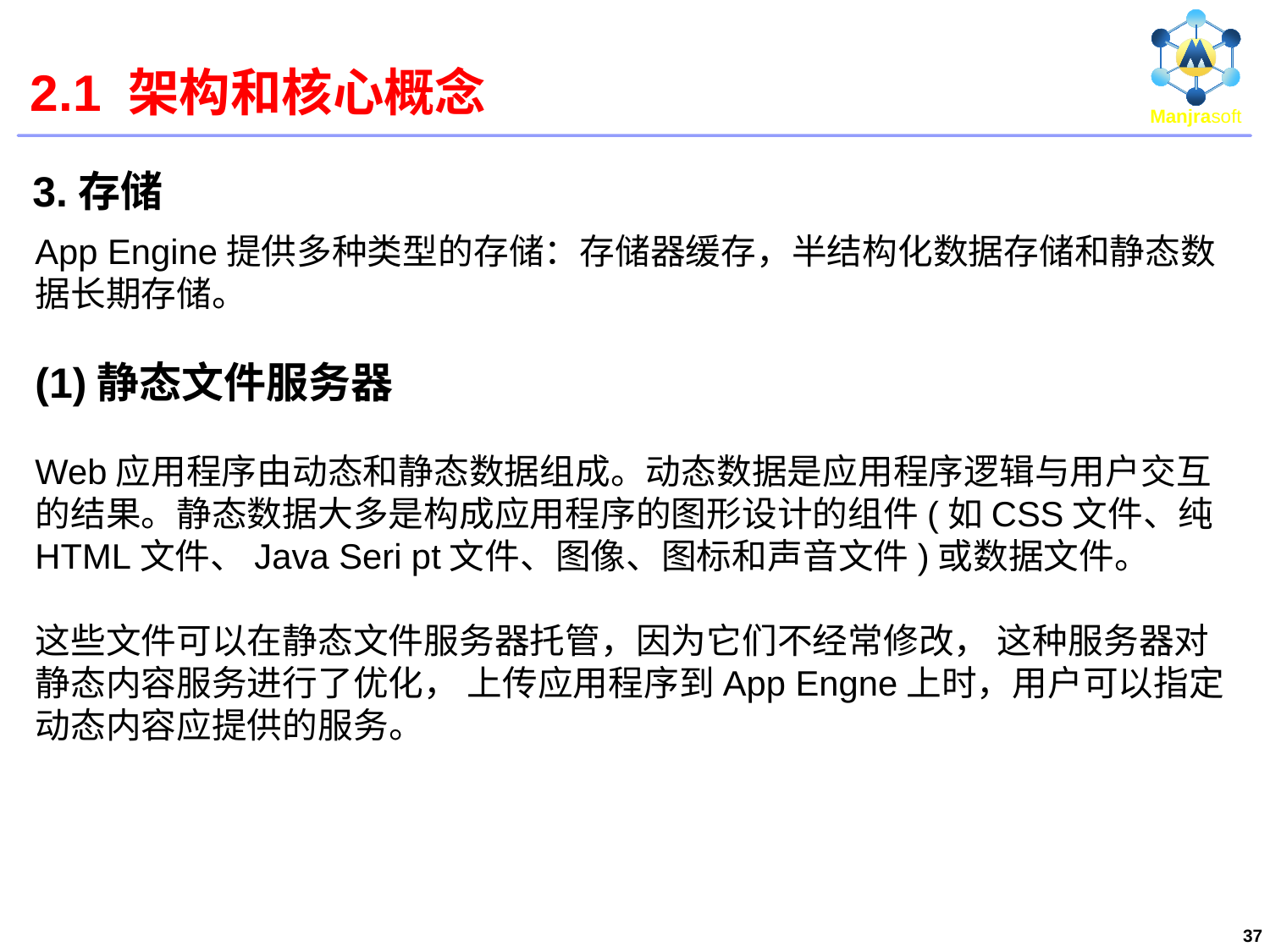

# 2.1 架构和核心概念
3.存储
App Engine提供多种类型的存储：存储器缓存，半结构化数据存储和静态数据长期存储。

(1)静态文件服务器

Web应用程序由动态和静态数据组成。动态数据是应用程序逻辑与用户交互的结果。静态数据大多是构成应用程序的图形设计的组件(如CSS文件、纯HTML文件、Java Seri pt文件、图像、图标和声音文件)或数据文件。

这些文件可以在静态文件服务器托管，因为它们不经常修改， 这种服务器对静态内容服务进行了优化， 上传应用程序到App Engne上时，用户可以指定动态内容应提供的服务。
37